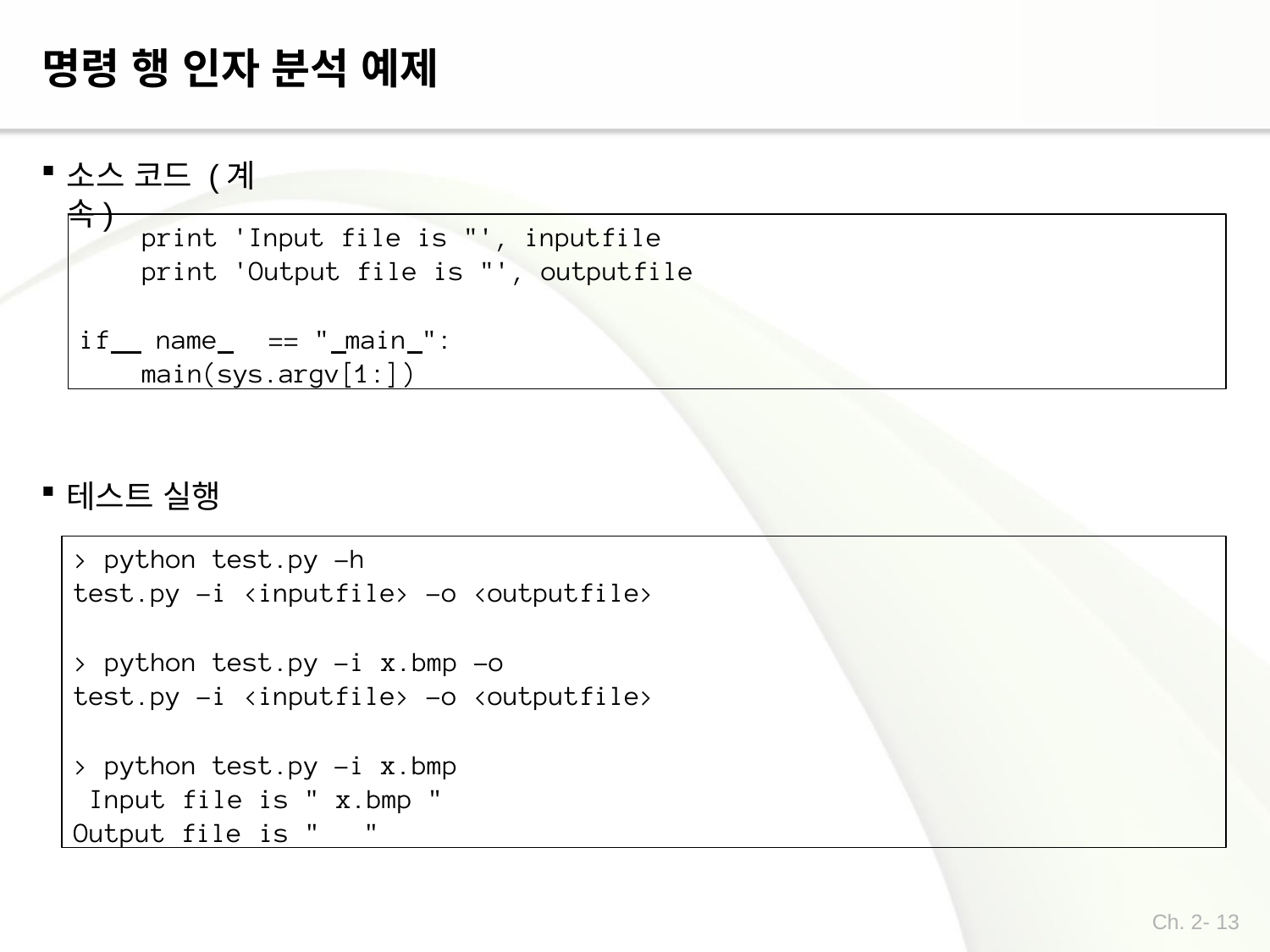

# 명령 행 인자 분석 예제
소스 코드 (계속)
print 'Input file is "', inputfile  print 'Output file is "', outputfile

if  name 	== " main ":  main(sys.argv[1:])
테스트 실행
> python test.py -h
test.py -i <inputfile> -o <outputfile>

> python test.py -i x.bmp -o
test.py -i <inputfile> -o <outputfile>

> python test.py -i x.bmp  Input file is " x.bmp "  Output file is "	"
Ch. 2- 13